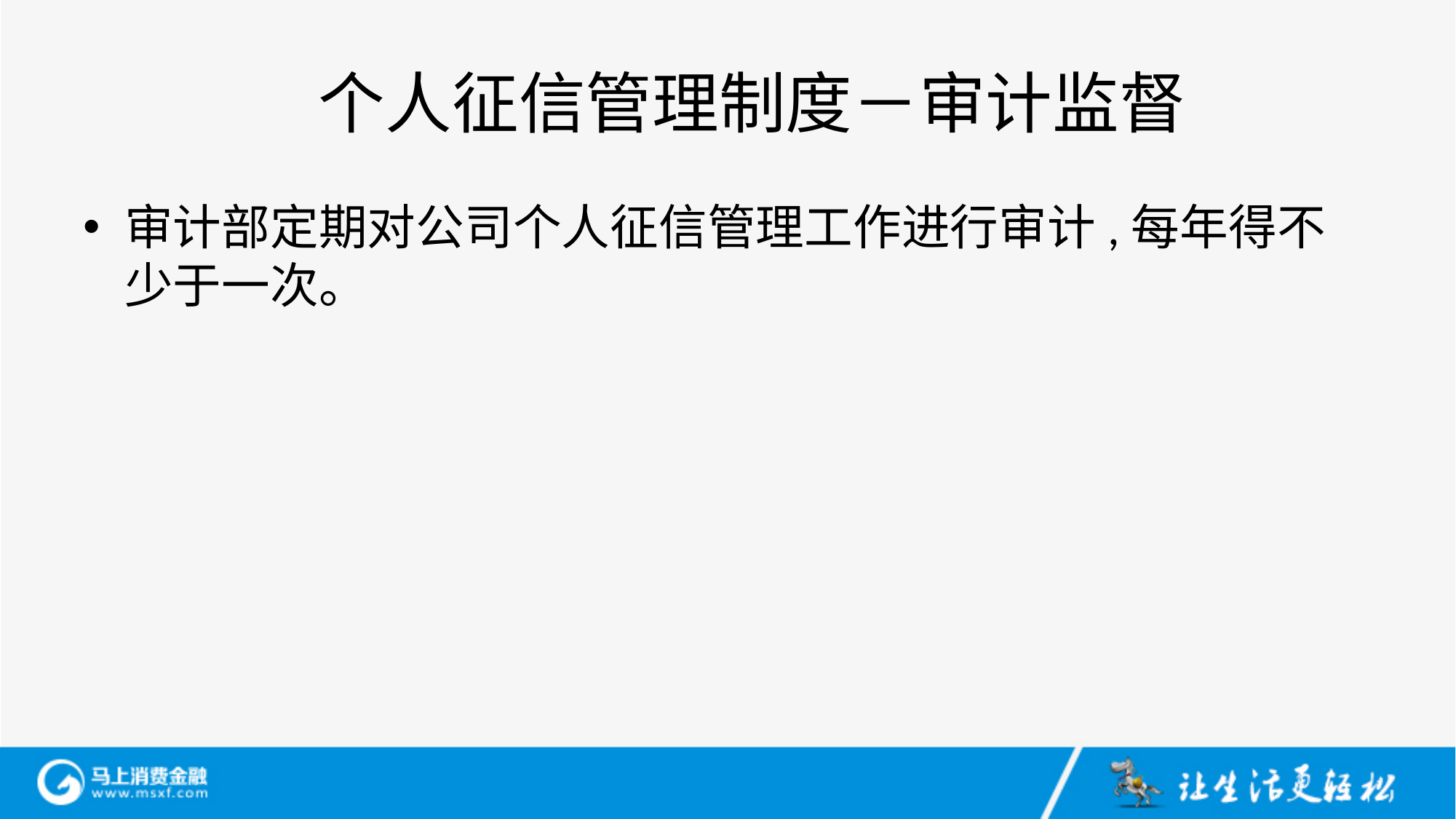

# 个人征信管理制度－审计监督
审计部定期对公司个人征信管理工作进行审计,每年得不少于一次。